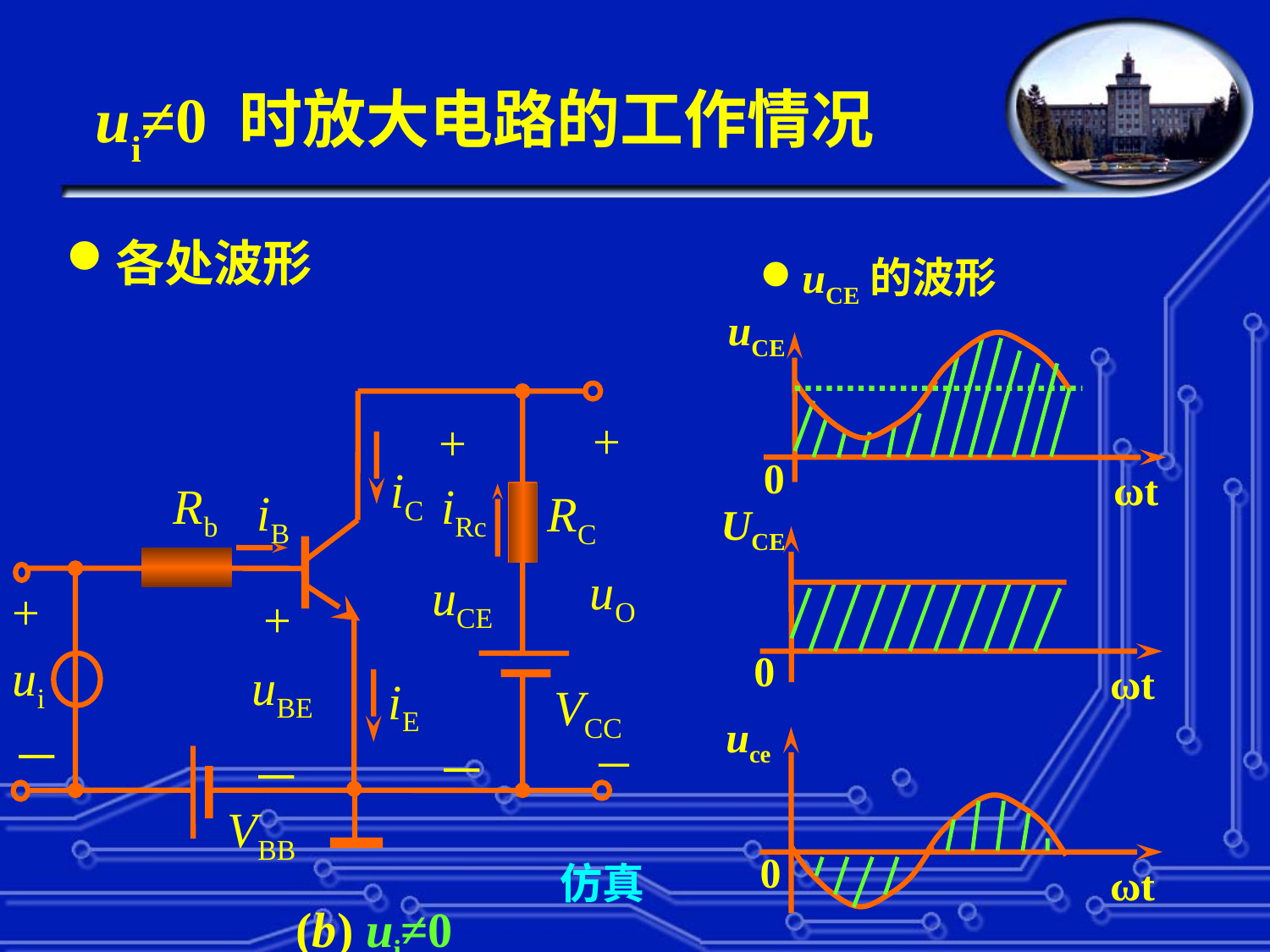

# ui≠0 时放大电路的工作情况
各处波形
uCE的波形

uCE

0
ωt

+
+

iC
Rb
iRc
iB
RC

uO
uCE

+
+

ui
uBE

iE

VCC

－
－
－
－

VBB

(b) ui≠0

UCE

0
ωt

uce

0
ωt

仿真